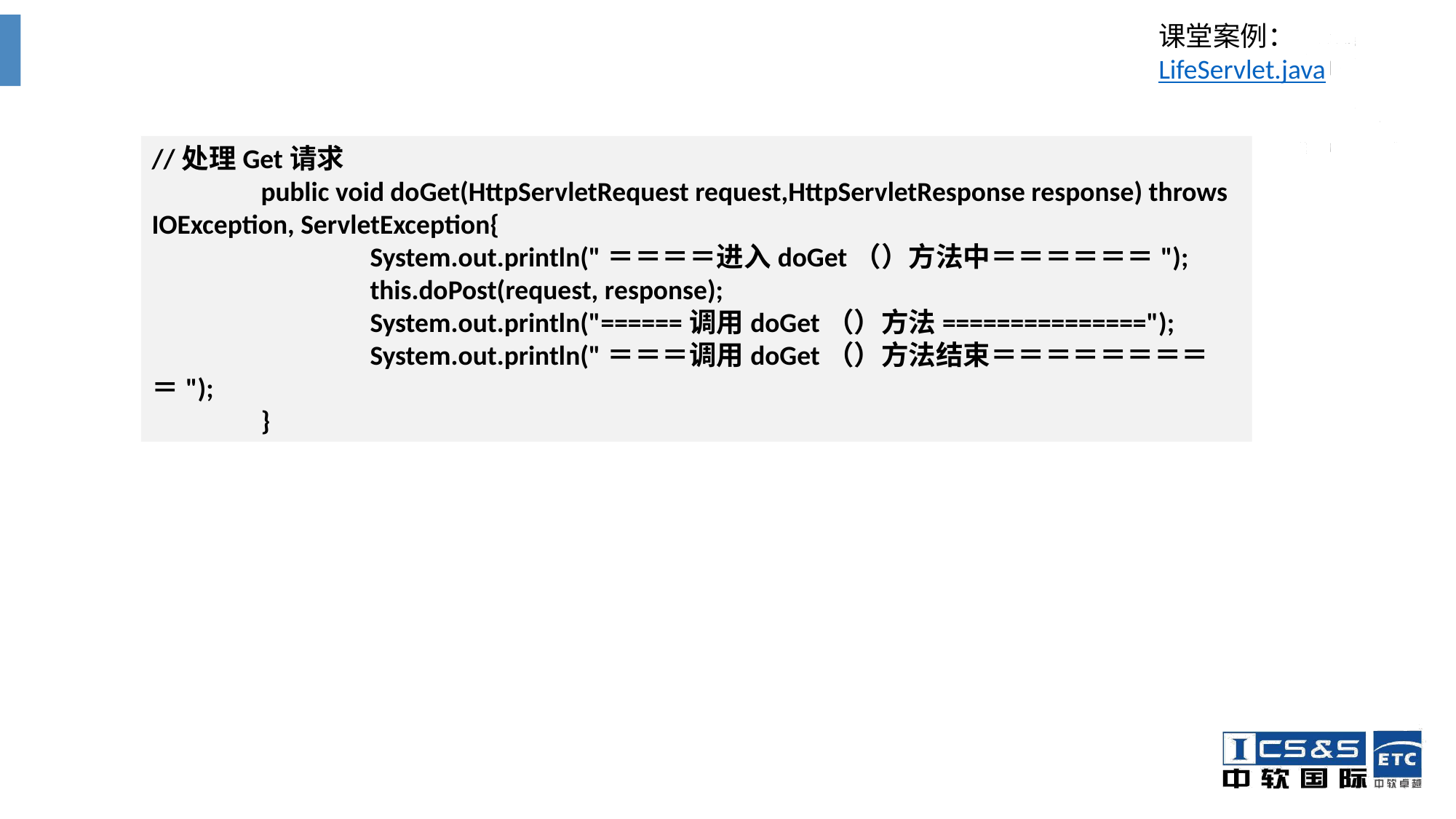

课堂案例：LifeServlet.java
//处理Get请求
	public void doGet(HttpServletRequest request,HttpServletResponse response) throws IOException, ServletException{
		System.out.println("＝＝＝＝进入doGet（）方法中＝＝＝＝＝＝");
		this.doPost(request, response);
		System.out.println("======调用doGet（）方法===============");
		System.out.println("＝＝＝调用doGet（）方法结束＝＝＝＝＝＝＝＝＝");
	}